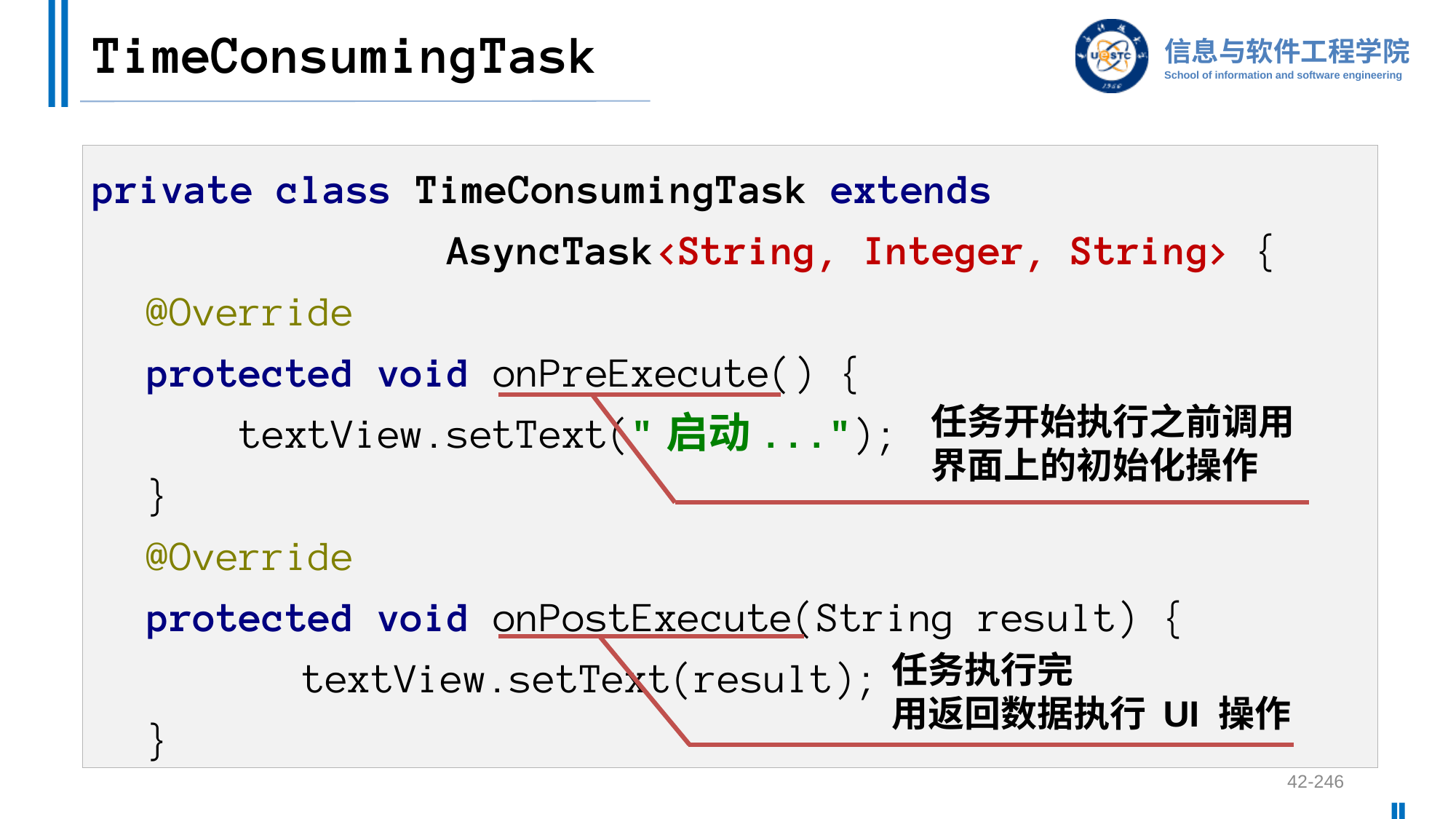

# TimeConsumingTask
private class TimeConsumingTask extends
             AsyncTask<String, Integer, String> {
@Override
protected void onPreExecute() {
    textView.setText("启动...");
}
@Override
protected void onPostExecute(String result) {
	  textView.setText(result);
}
任务开始执行之前调用
界面上的初始化操作
任务执行完
用返回数据执行 UI 操作
42-246